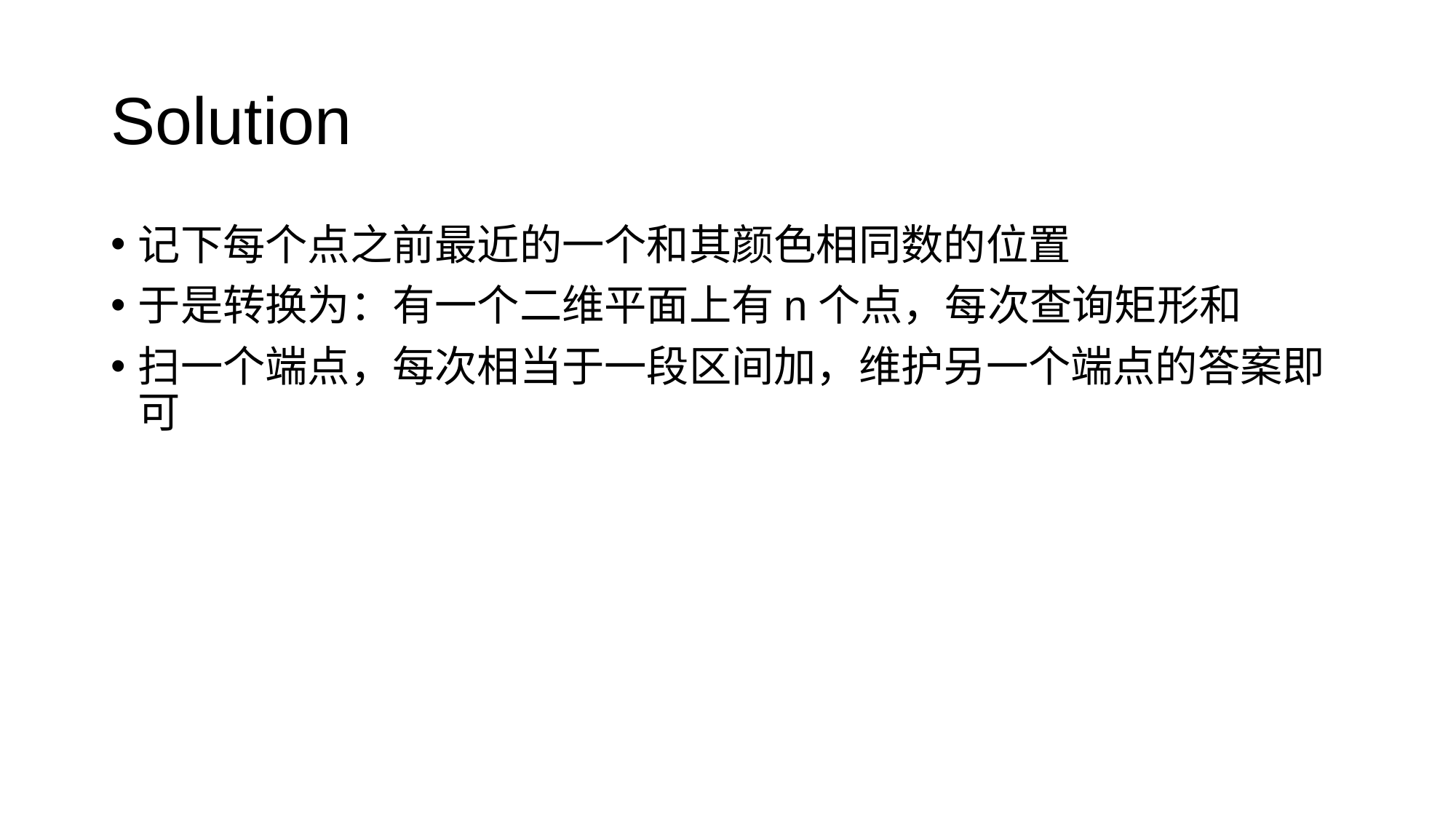

# Solution
记下每个点之前最近的一个和其颜色相同数的位置
于是转换为：有一个二维平面上有n个点，每次查询矩形和
扫一个端点，每次相当于一段区间加，维护另一个端点的答案即可